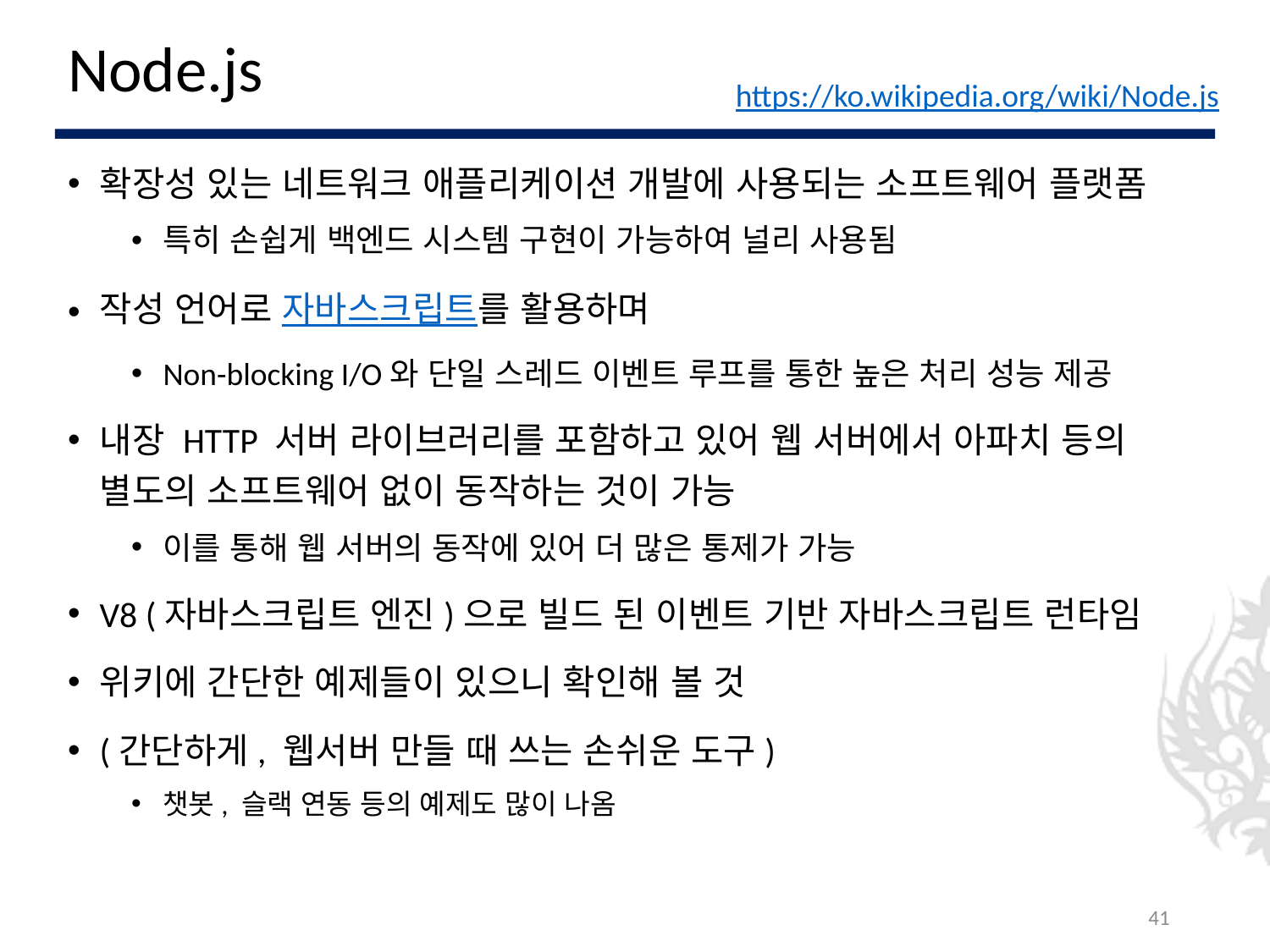

# Node.js
https://ko.wikipedia.org/wiki/Node.js
확장성 있는 네트워크 애플리케이션 개발에 사용되는 소프트웨어 플랫폼
특히 손쉽게 백엔드 시스템 구현이 가능하여 널리 사용됨
작성 언어로 자바스크립트를 활용하며
Non-blocking I/O와 단일 스레드 이벤트 루프를 통한 높은 처리 성능 제공
내장 HTTP 서버 라이브러리를 포함하고 있어 웹 서버에서 아파치 등의 별도의 소프트웨어 없이 동작하는 것이 가능
이를 통해 웹 서버의 동작에 있어 더 많은 통제가 가능
V8 (자바스크립트 엔진)으로 빌드 된 이벤트 기반 자바스크립트 런타임
위키에 간단한 예제들이 있으니 확인해 볼 것
(간단하게, 웹서버 만들 때 쓰는 손쉬운 도구)
챗봇, 슬랙 연동 등의 예제도 많이 나옴

41